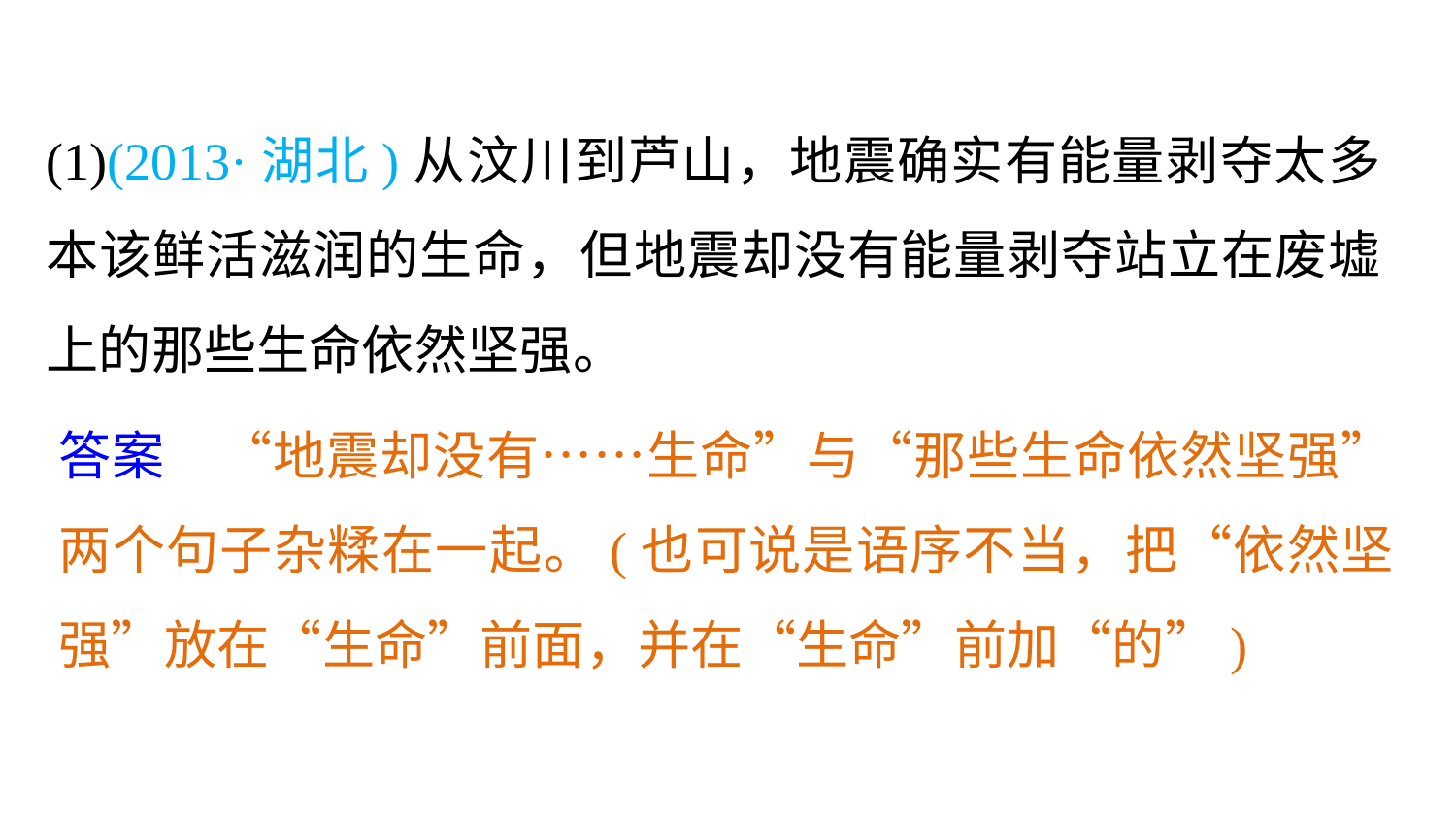

(1)(2013·湖北)从汶川到芦山，地震确实有能量剥夺太多本该鲜活滋润的生命，但地震却没有能量剥夺站立在废墟上的那些生命依然坚强。
答案　“地震却没有……生命”与“那些生命依然坚强”两个句子杂糅在一起。(也可说是语序不当，把“依然坚强”放在“生命”前面，并在“生命”前加“的”)